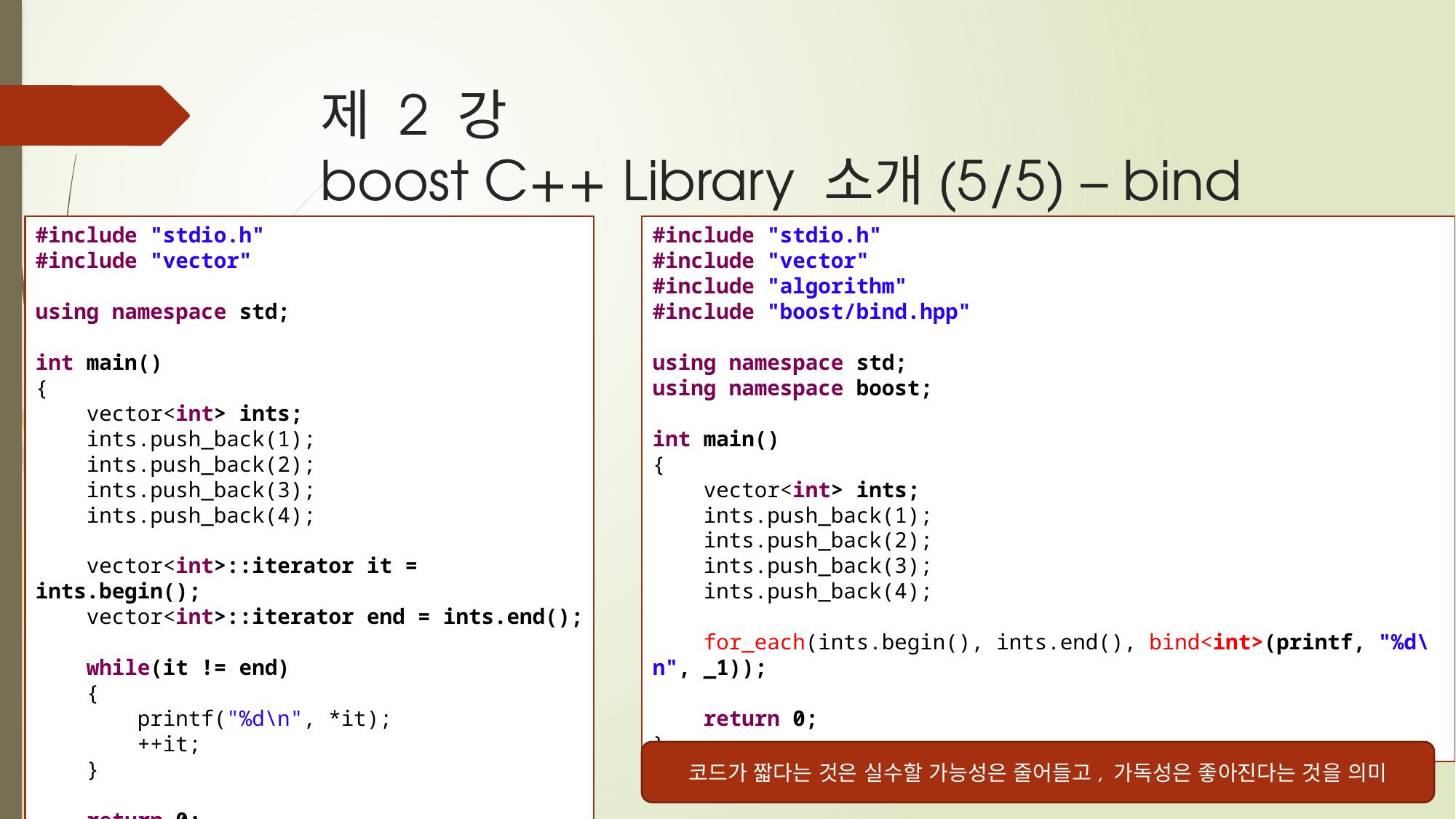

# 제 2 강 boost C++ Library 소개(5/5) – bind
#include "stdio.h"
#include "vector"

using namespace std;

int main()
{
    vector<int> ints;
    ints.push_back(1);
    ints.push_back(2);
    ints.push_back(3);
    ints.push_back(4);

    vector<int>::iterator it = ints.begin();
    vector<int>::iterator end = ints.end();
    while(it != end)
    {
        printf("%d\n", *it);
        ++it;
    }

    return 0;
}
#include "stdio.h"
#include "vector"
#include "algorithm"
#include "boost/bind.hpp"

using namespace std;
using namespace boost;

int main()
{
    vector<int> ints;
    ints.push_back(1);
    ints.push_back(2);
    ints.push_back(3);
    ints.push_back(4);

    for_each(ints.begin(), ints.end(), bind<int>(printf, "%d\n", _1));

    return 0;
}
코드가 짧다는 것은 실수할 가능성은 줄어들고, 가독성은 좋아진다는 것을 의미